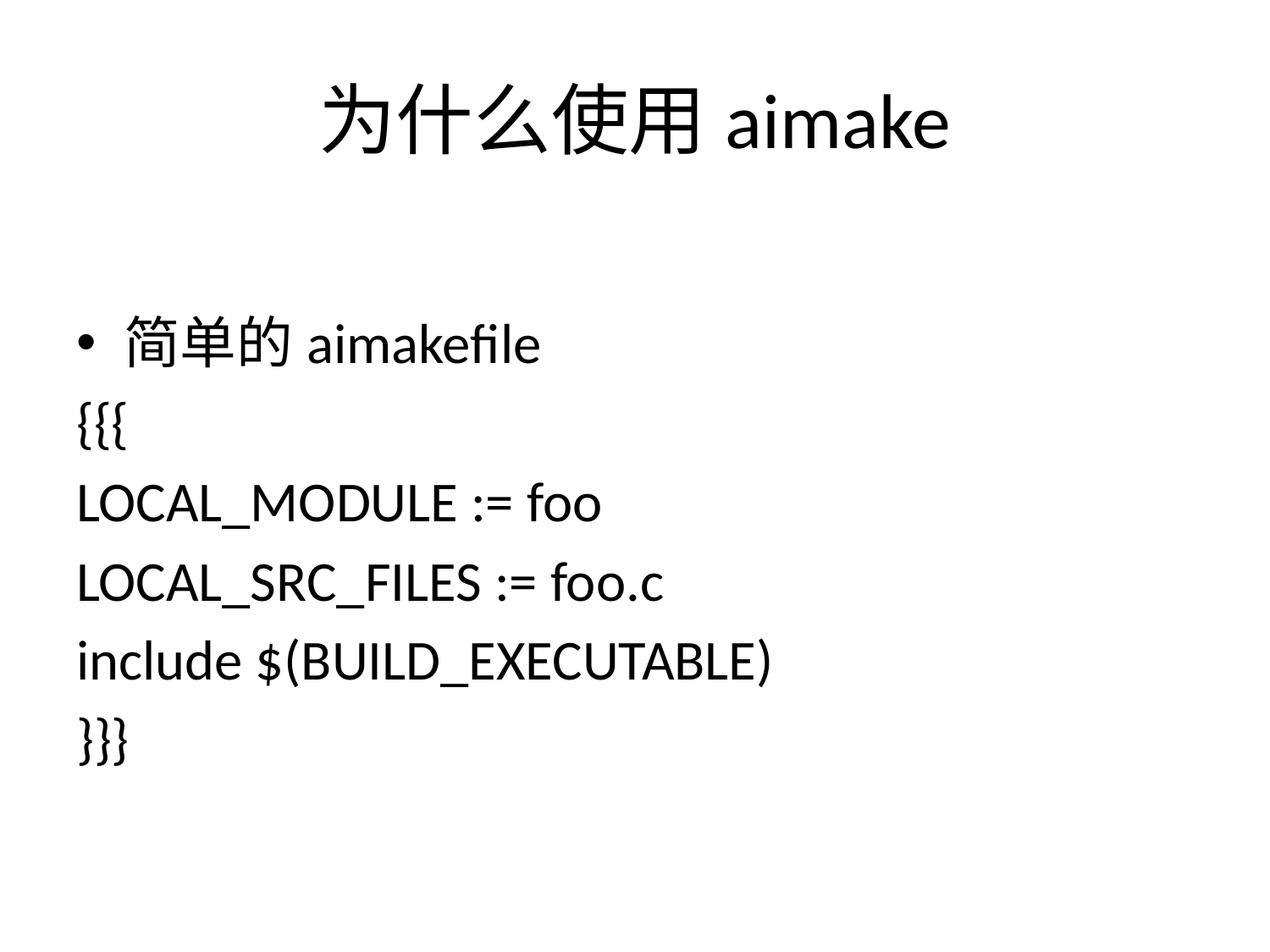

# 为什么使用aimake

简单的aimakefile
{{{
LOCAL_MODULE := foo
LOCAL_SRC_FILES := foo.c
include $(BUILD_EXECUTABLE)
}}}